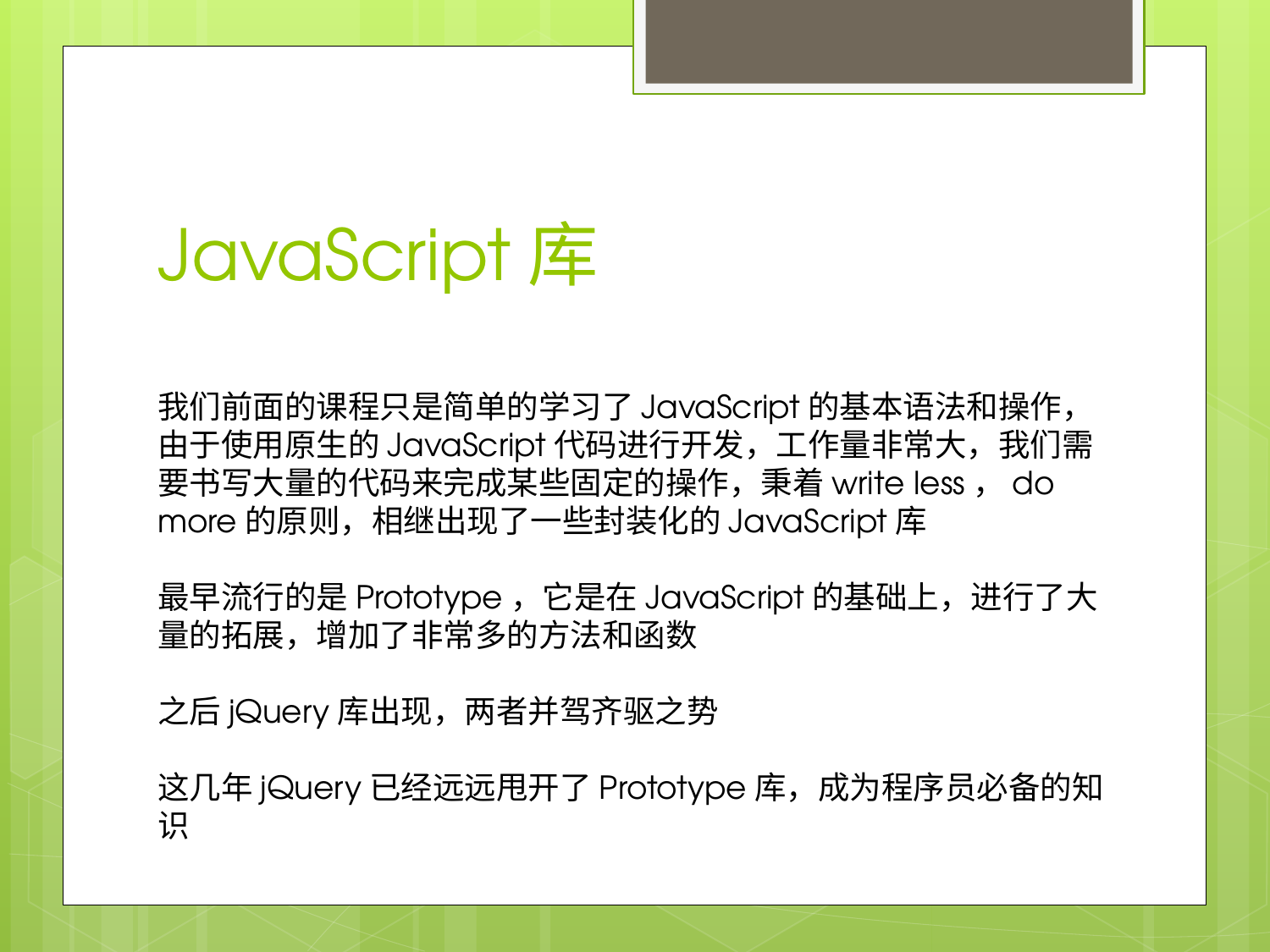

# JavaScript库
我们前面的课程只是简单的学习了JavaScript的基本语法和操作，由于使用原生的JavaScript代码进行开发，工作量非常大，我们需要书写大量的代码来完成某些固定的操作，秉着write less，do more的原则，相继出现了一些封装化的JavaScript库

最早流行的是Prototype，它是在JavaScript的基础上，进行了大量的拓展，增加了非常多的方法和函数

之后jQuery库出现，两者并驾齐驱之势

这几年jQuery已经远远甩开了Prototype库，成为程序员必备的知识